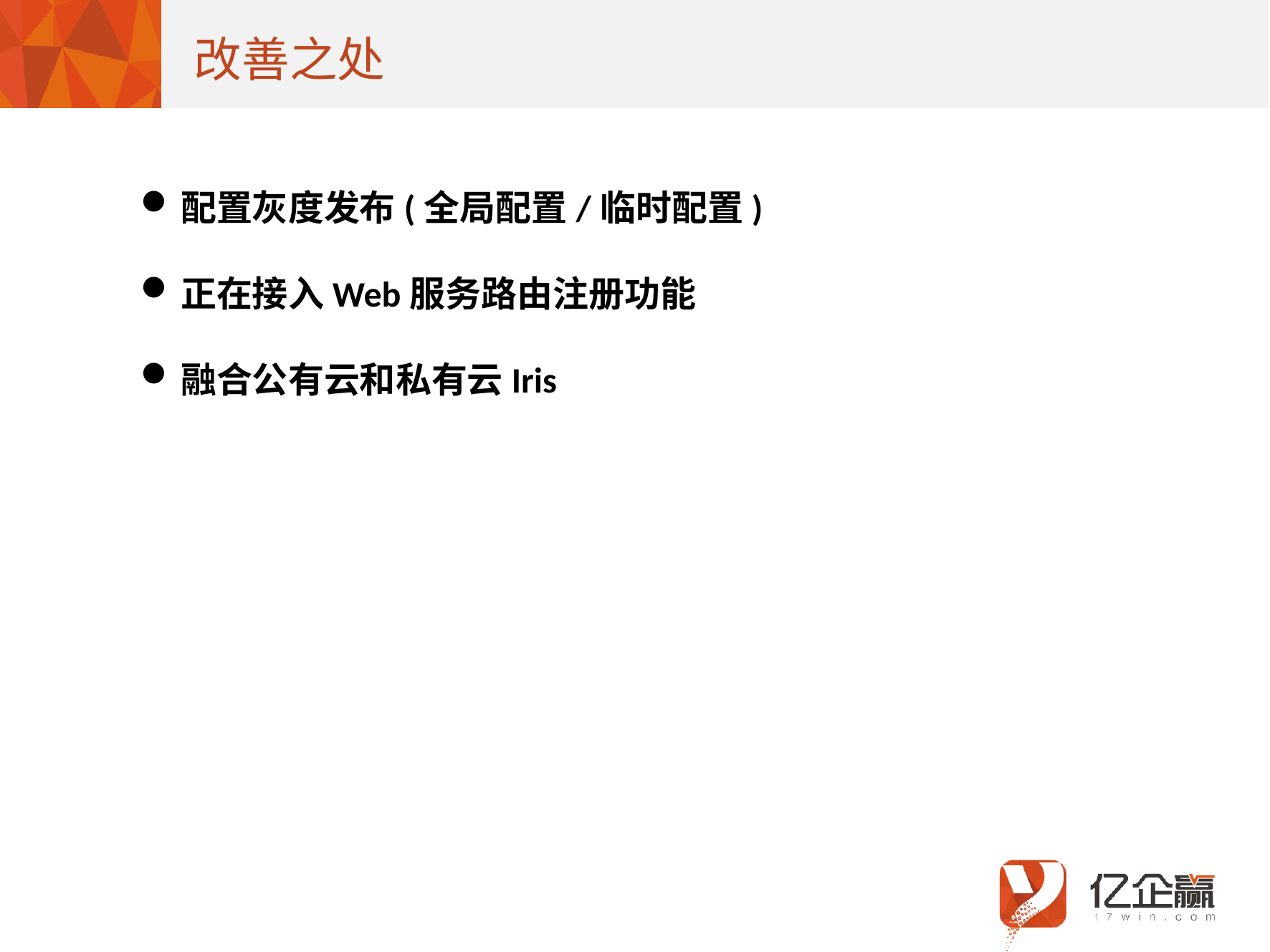

改善之处
配置灰度发布(全局配置/临时配置)

正在接入Web服务路由注册功能

融合公有云和私有云Iris